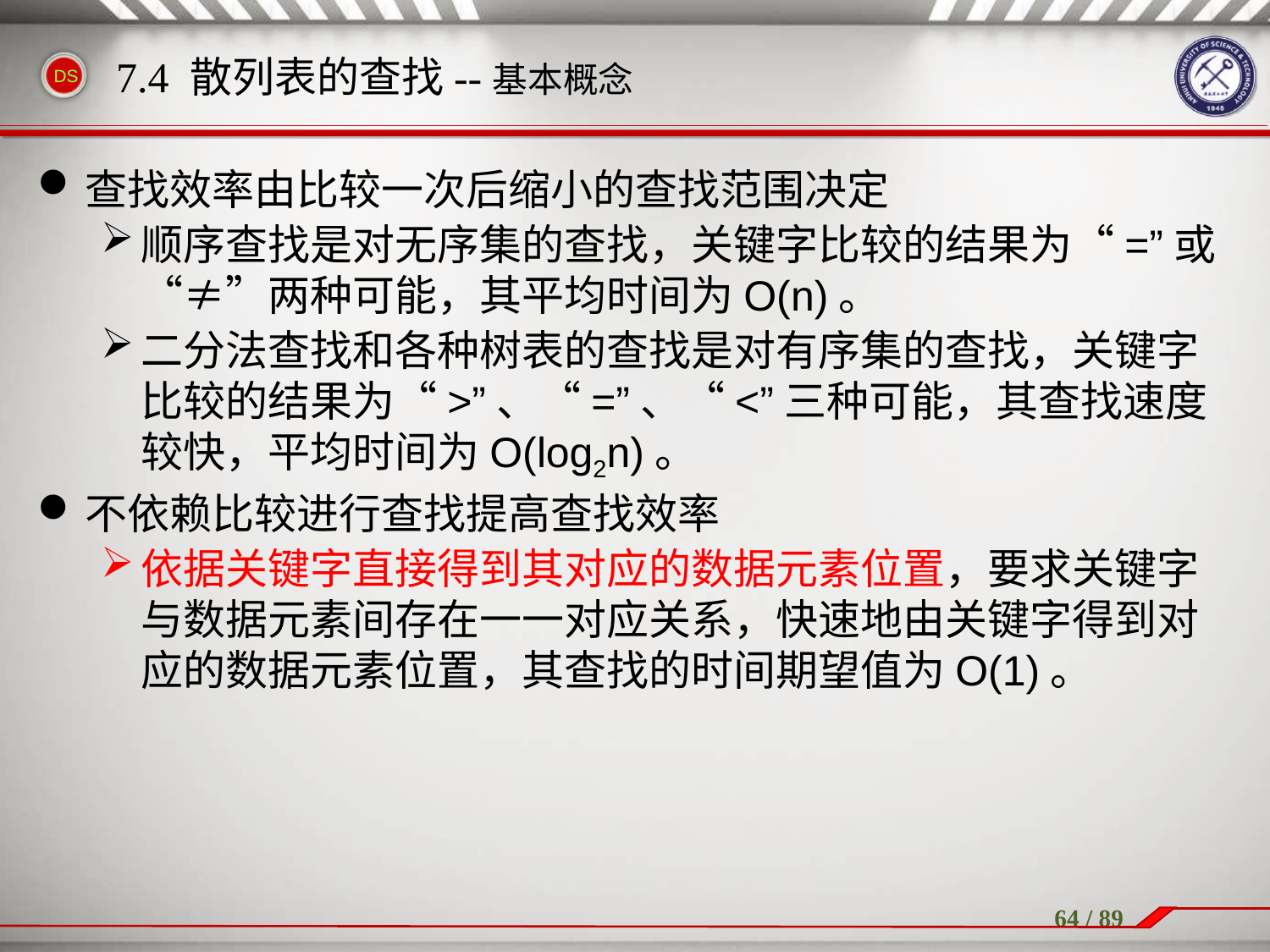

查找效率由比较一次后缩小的查找范围决定
顺序查找是对无序集的查找，关键字比较的结果为“=”或“≠”两种可能，其平均时间为O(n)。
二分法查找和各种树表的查找是对有序集的查找，关键字比较的结果为“>”、“=”、“<”三种可能，其查找速度较快，平均时间为O(log2n)。
不依赖比较进行查找提高查找效率
依据关键字直接得到其对应的数据元素位置，要求关键字与数据元素间存在一一对应关系，快速地由关键字得到对应的数据元素位置，其查找的时间期望值为O(1)。

7.4 散列表的查找--基本概念